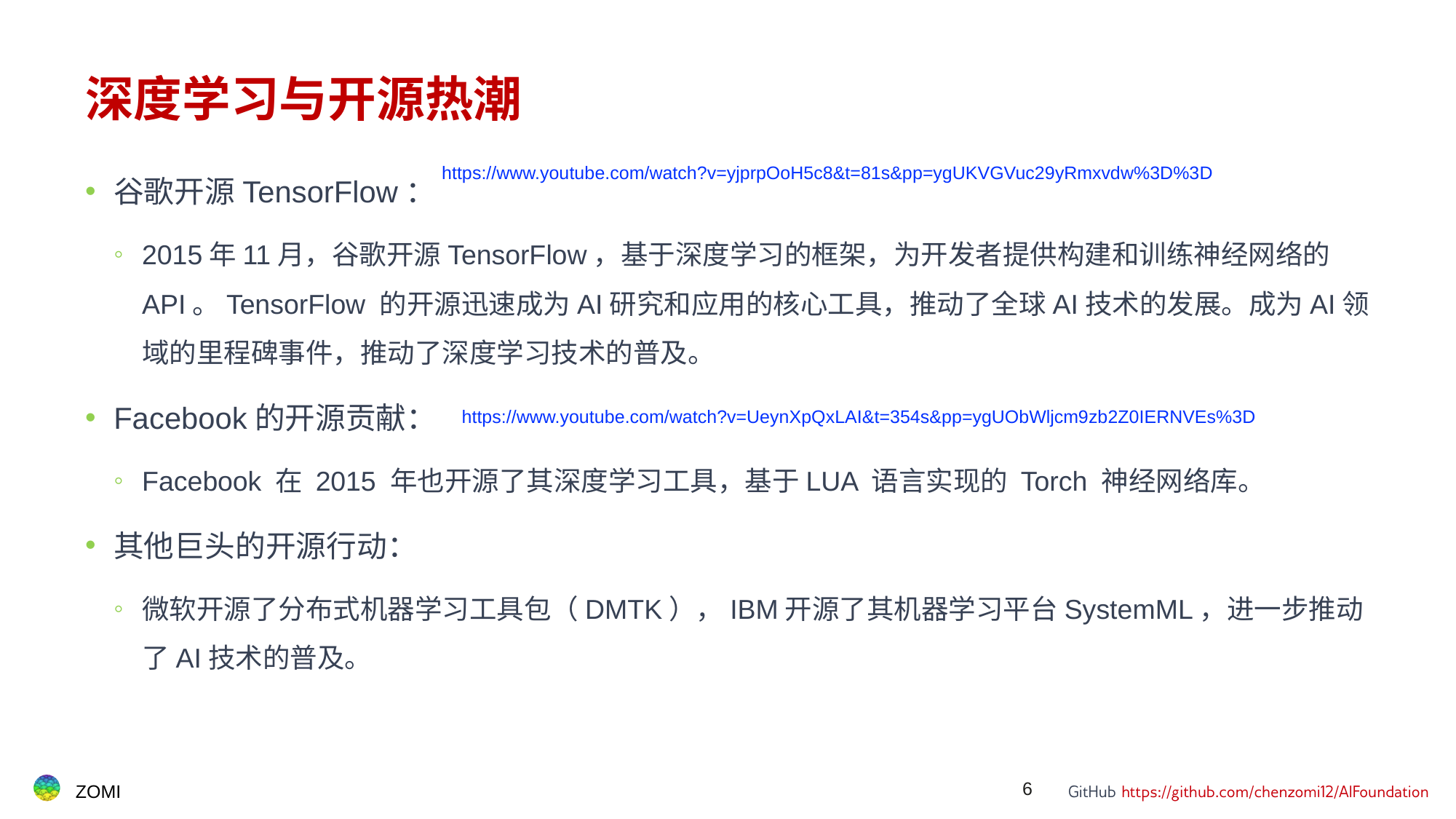

# 深度学习与开源热潮
谷歌开源TensorFlow：
2015年11月，谷歌开源TensorFlow，基于深度学习的框架，为开发者提供构建和训练神经网络的 API。TensorFlow 的开源迅速成为AI研究和应用的核心工具，推动了全球AI技术的发展。成为AI领域的里程碑事件，推动了深度学习技术的普及。
Facebook的开源贡献：
Facebook 在 2015 年也开源了其深度学习工具，基于LUA 语言实现的 Torch 神经网络库。
其他巨头的开源行动：
微软开源了分布式机器学习工具包（DMTK），IBM开源了其机器学习平台SystemML，进一步推动了AI技术的普及。
https://www.youtube.com/watch?v=yjprpOoH5c8&t=81s&pp=ygUKVGVuc29yRmxvdw%3D%3D
https://www.youtube.com/watch?v=UeynXpQxLAI&t=354s&pp=ygUObWljcm9zb2Z0IERNVEs%3D